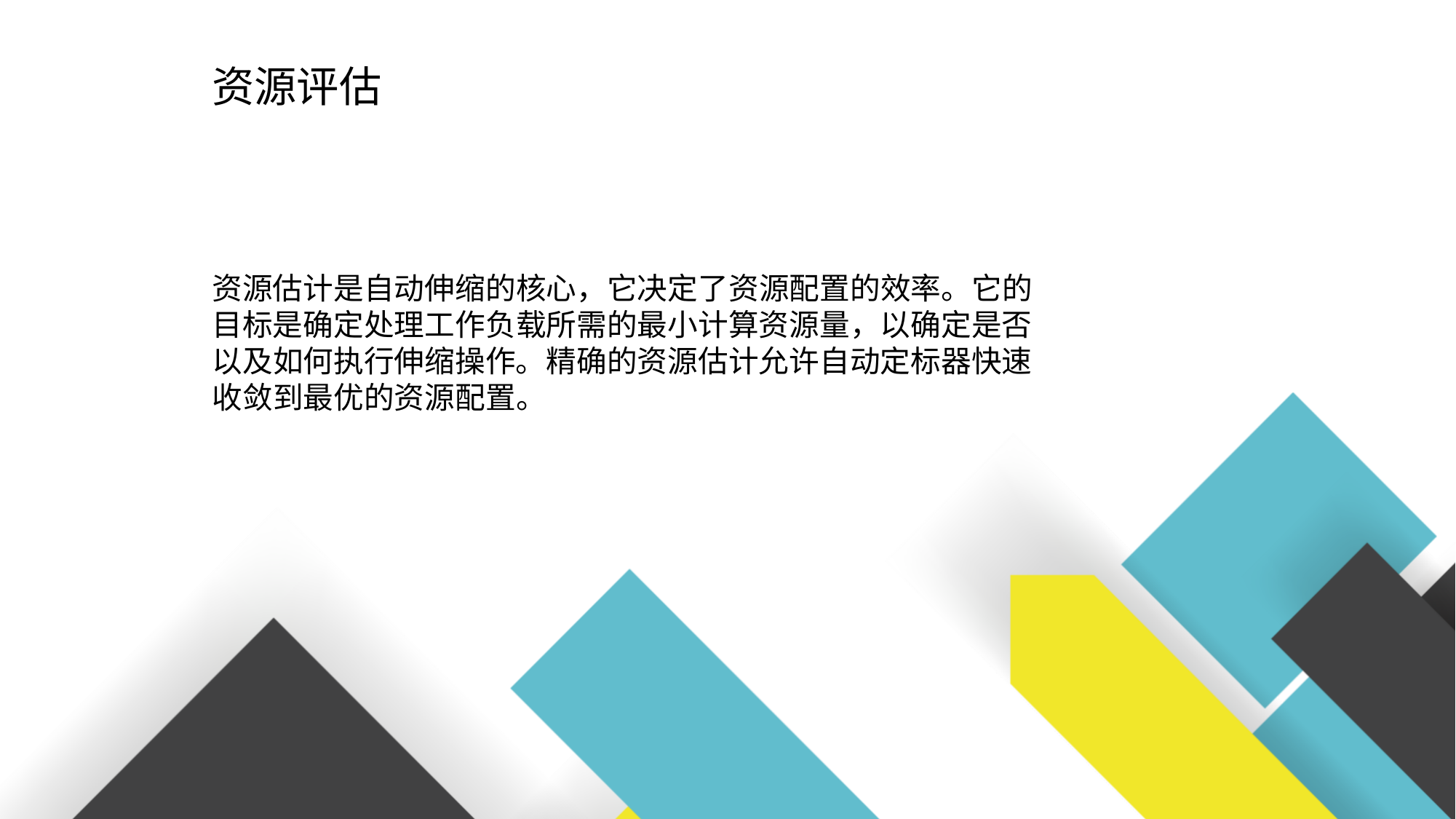

资源评估

资源估计是自动伸缩的核心，它决定了资源配置的效率。它的目标是确定处理工作负载所需的最小计算资源量，以确定是否以及如何执行伸缩操作。精确的资源估计允许自动定标器快速收敛到最优的资源配置。